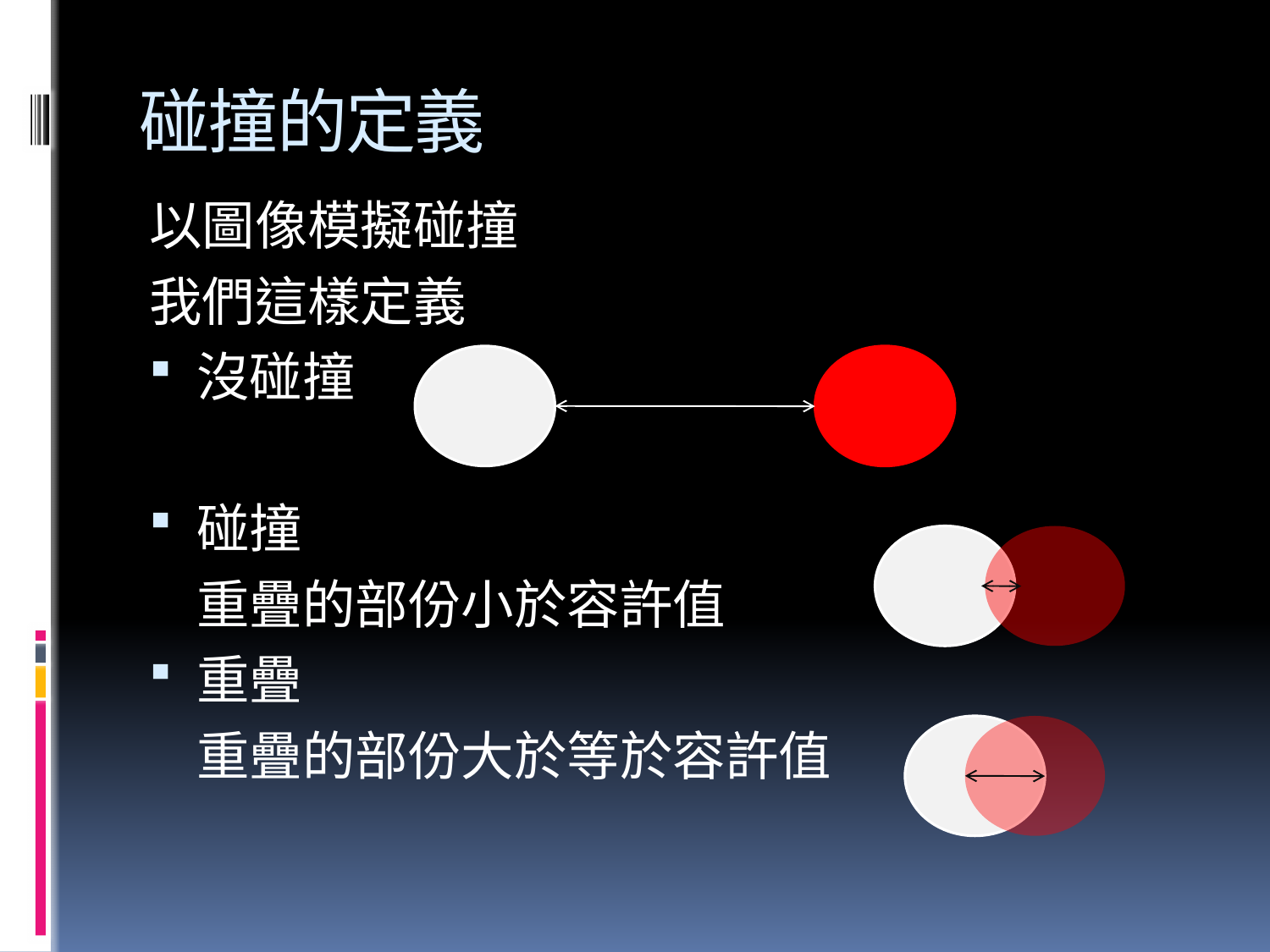

# 碰撞的定義
以圖像模擬碰撞
我們這樣定義
沒碰撞

碰撞
	重疊的部份小於容許值
重疊
	重疊的部份大於等於容許值